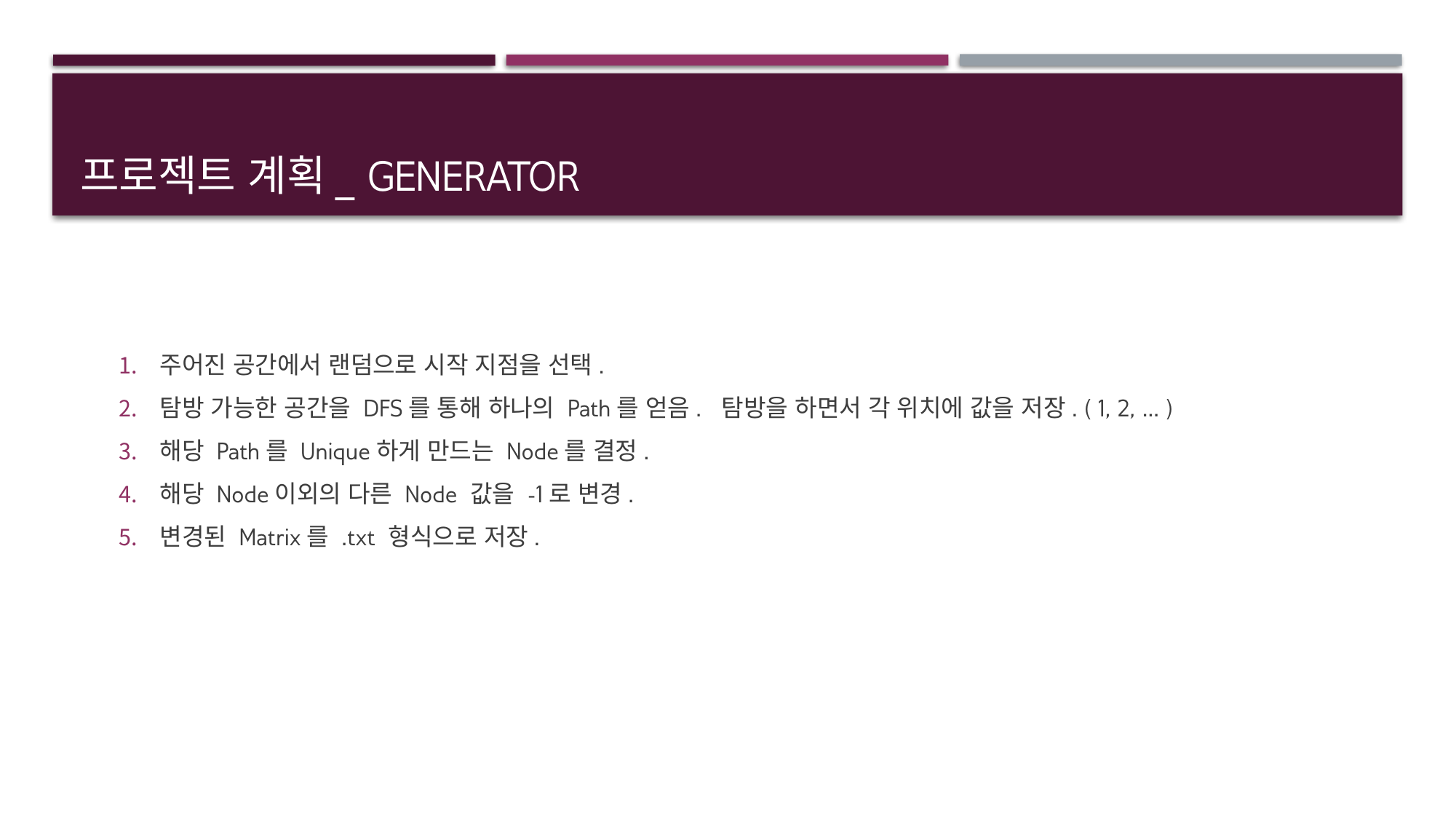

# 프로젝트 계획_ Generator

주어진 공간에서 랜덤으로 시작 지점을 선택.
탐방 가능한 공간을 DFS를 통해 하나의 Path를 얻음.  탐방을 하면서 각 위치에 값을 저장. ( 1, 2, … )
해당 Path를 Unique하게 만드는 Node를 결정.
해당 Node이외의 다른 Node 값을 -1로 변경.
변경된 Matrix를 .txt 형식으로 저장.